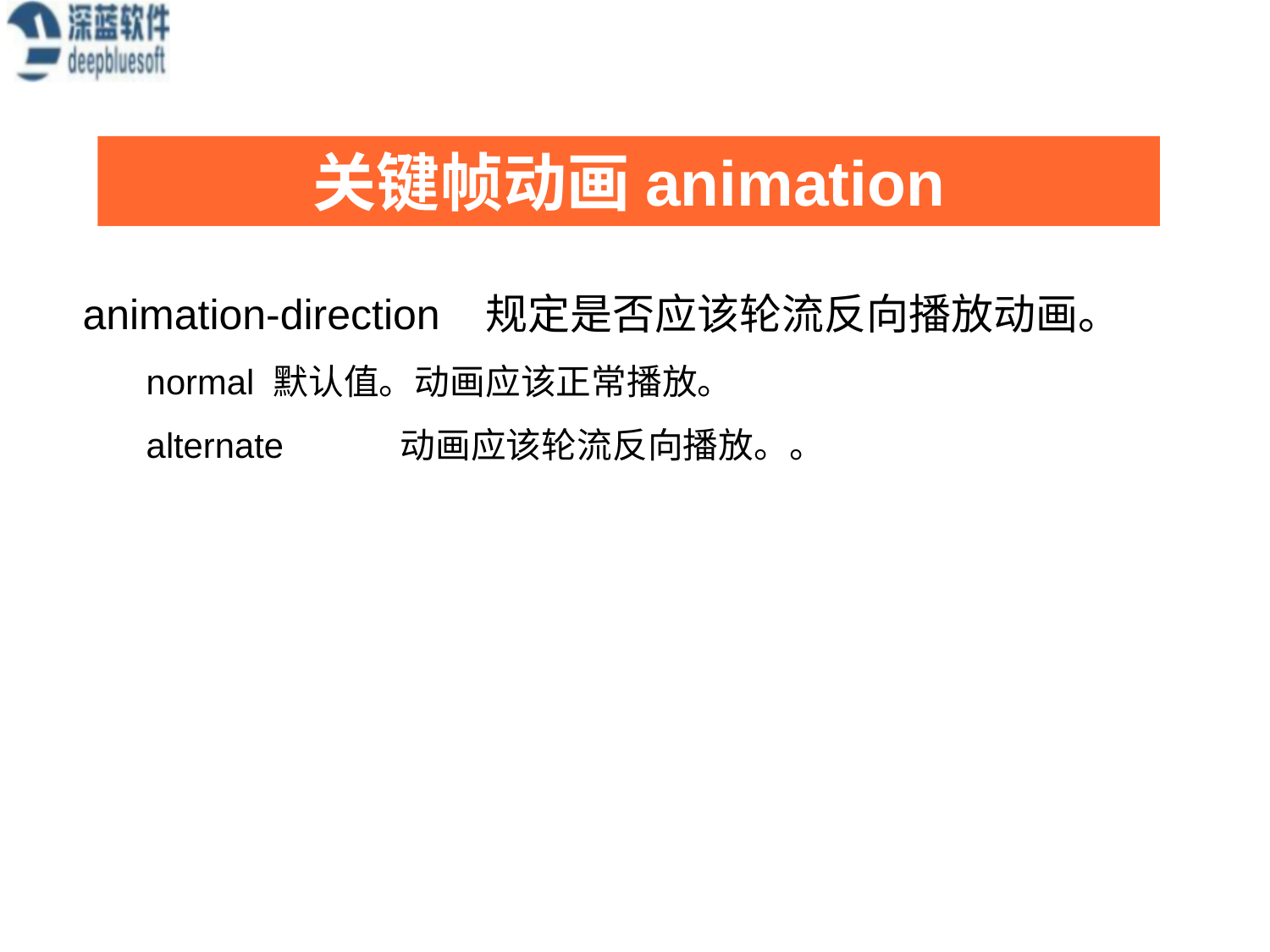

关键帧动画animation

animation-direction   规定是否应该轮流反向播放动画。
normal	默认值。动画应该正常播放。
alternate	动画应该轮流反向播放。。